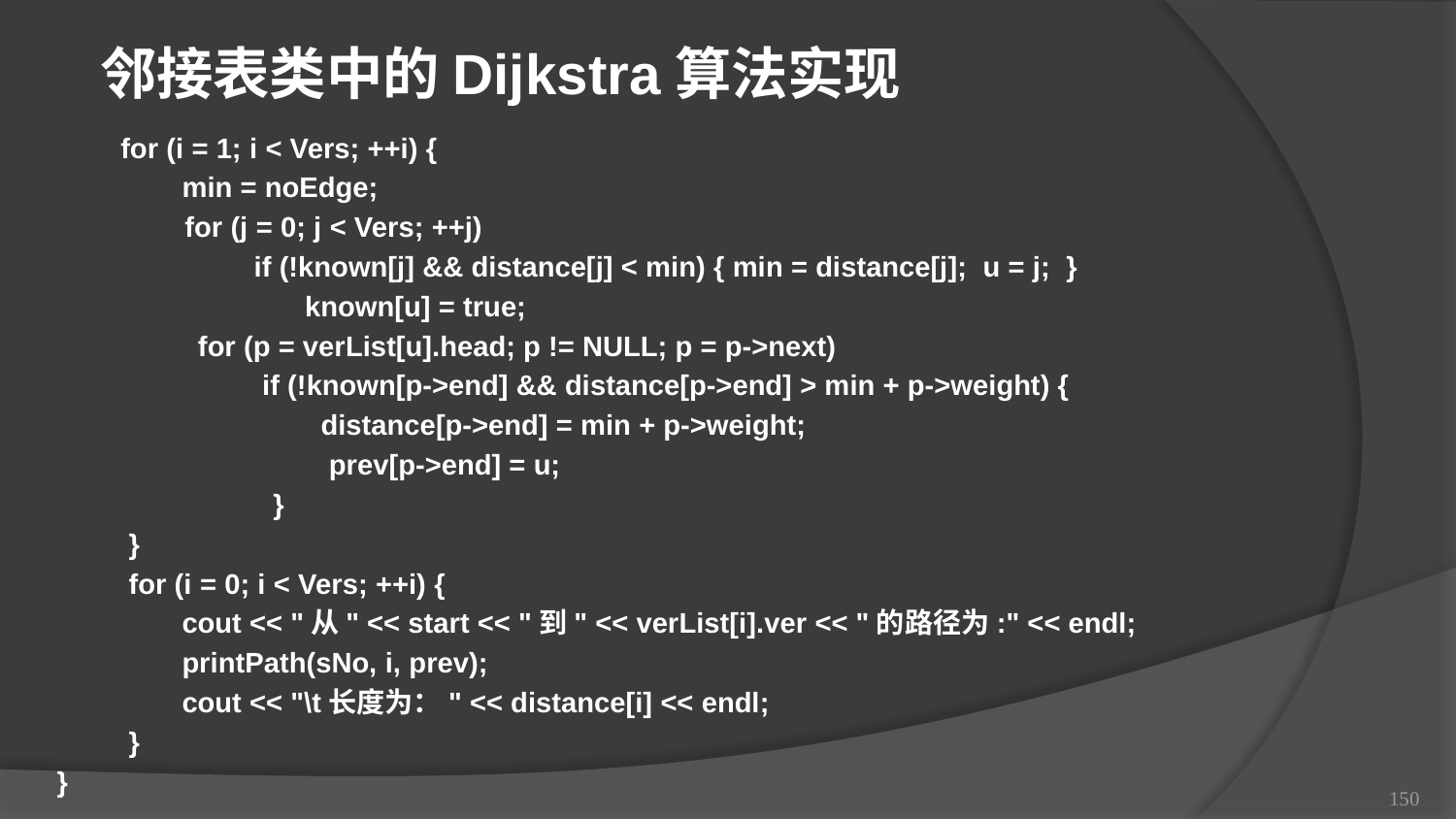

邻接表类中的Dijkstra算法实现
         for (i = 1; i < Vers; ++i) {
	         min = noEdge;
                 for (j = 0; j < Vers; ++j)
	                  if (!known[j] && distance[j] < min) { min = distance[j];  u = j;  }
                                known[u] = true;
  	           for (p = verList[u].head; p != NULL; p = p->next)
	                   if (!known[p->end] && distance[p->end] > min + p->weight) {
                                  distance[p->end] = min + p->weight;
                                   prev[p->end] = u;
                            }
          }
          for (i = 0; i < Vers; ++i) {
	         cout << "从" << start << "到" << verList[i].ver << "的路径为:" << endl;
	         printPath(sNo, i, prev);
	         cout << "\t长度为：" << distance[i] << endl;
          }
 }
150